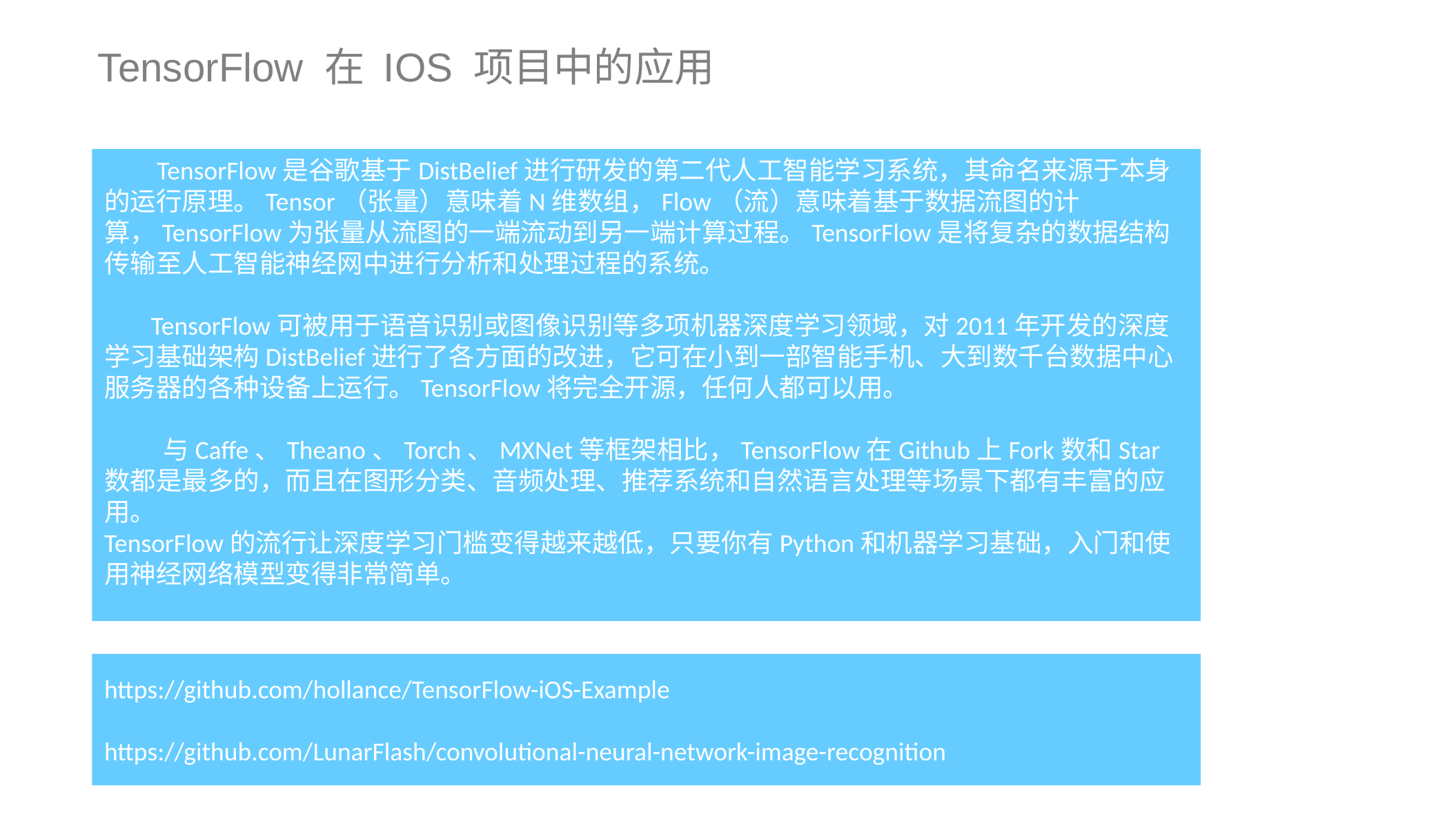

TensorFlow 在 IOS 项目中的应用
         TensorFlow是谷歌基于DistBelief进行研发的第二代人工智能学习系统，其命名来源于本身的运行原理。Tensor（张量）意味着N维数组，Flow（流）意味着基于数据流图的计算，TensorFlow为张量从流图的一端流动到另一端计算过程。TensorFlow是将复杂的数据结构传输至人工智能神经网中进行分析和处理过程的系统。

        TensorFlow可被用于语音识别或图像识别等多项机器深度学习领域，对2011年开发的深度学习基础架构DistBelief进行了各方面的改进，它可在小到一部智能手机、大到数千台数据中心服务器的各种设备上运行。TensorFlow将完全开源，任何人都可以用。

         与Caffe、Theano、Torch、MXNet等框架相比，TensorFlow在Github上Fork数和Star数都是最多的，而且在图形分类、音频处理、推荐系统和自然语言处理等场景下都有丰富的应用。
TensorFlow的流行让深度学习门槛变得越来越低，只要你有Python和机器学习基础，入门和使用神经网络模型变得非常简单。

https://github.com/hollance/TensorFlow-iOS-Example

https://github.com/LunarFlash/convolutional-neural-network-image-recognition